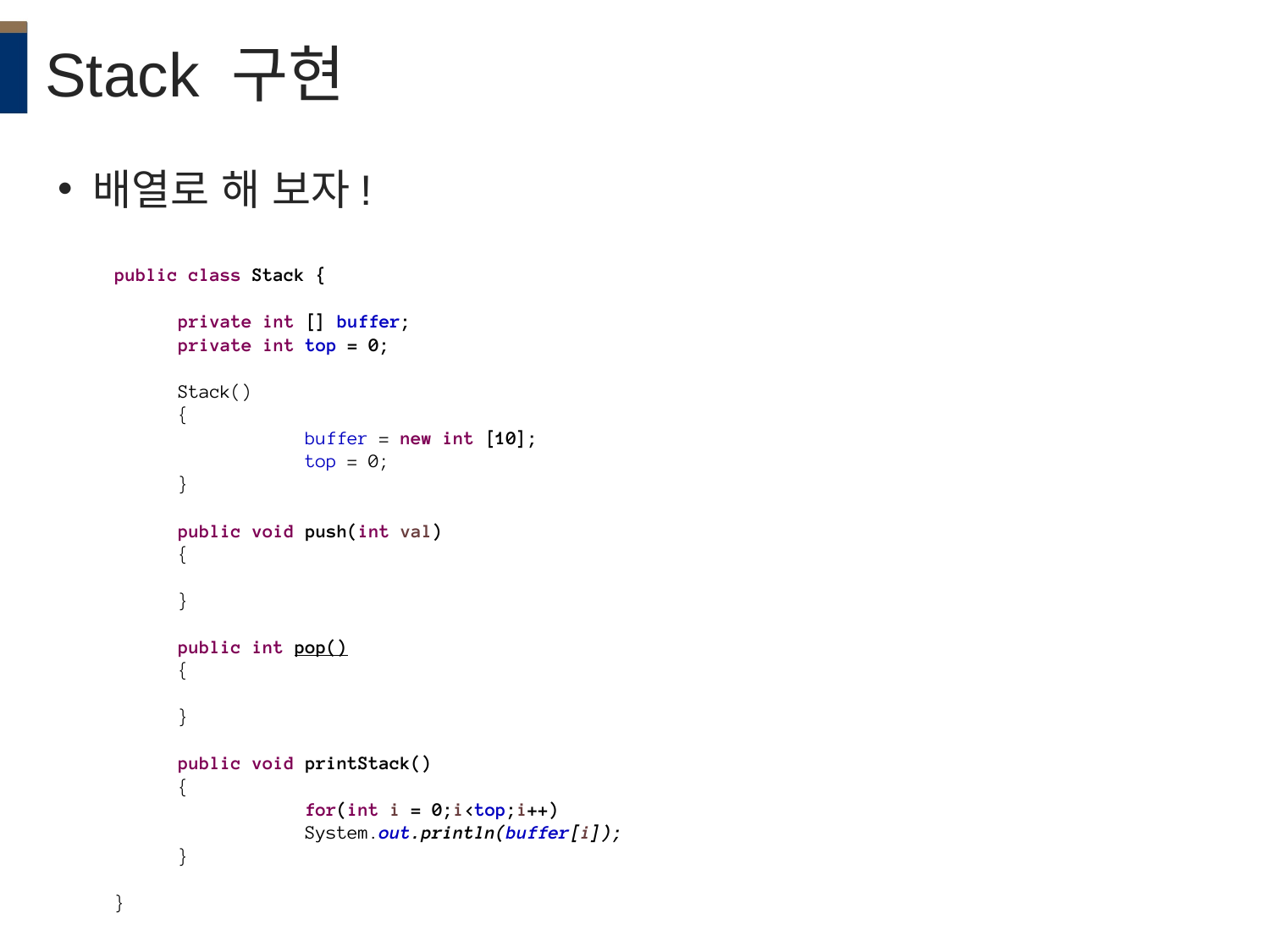

# Stack 구현
배열로 해 보자!
public class Stack {

private int [] buffer;
private int top = 0;

Stack()
{
	buffer = new int [10];
	top = 0;
}

public void push(int val)
{

}

public int pop()
{

}

public void printStack()
{
	for(int i = 0;i<top;i++)
	System.out.println(buffer[i]);
}

}